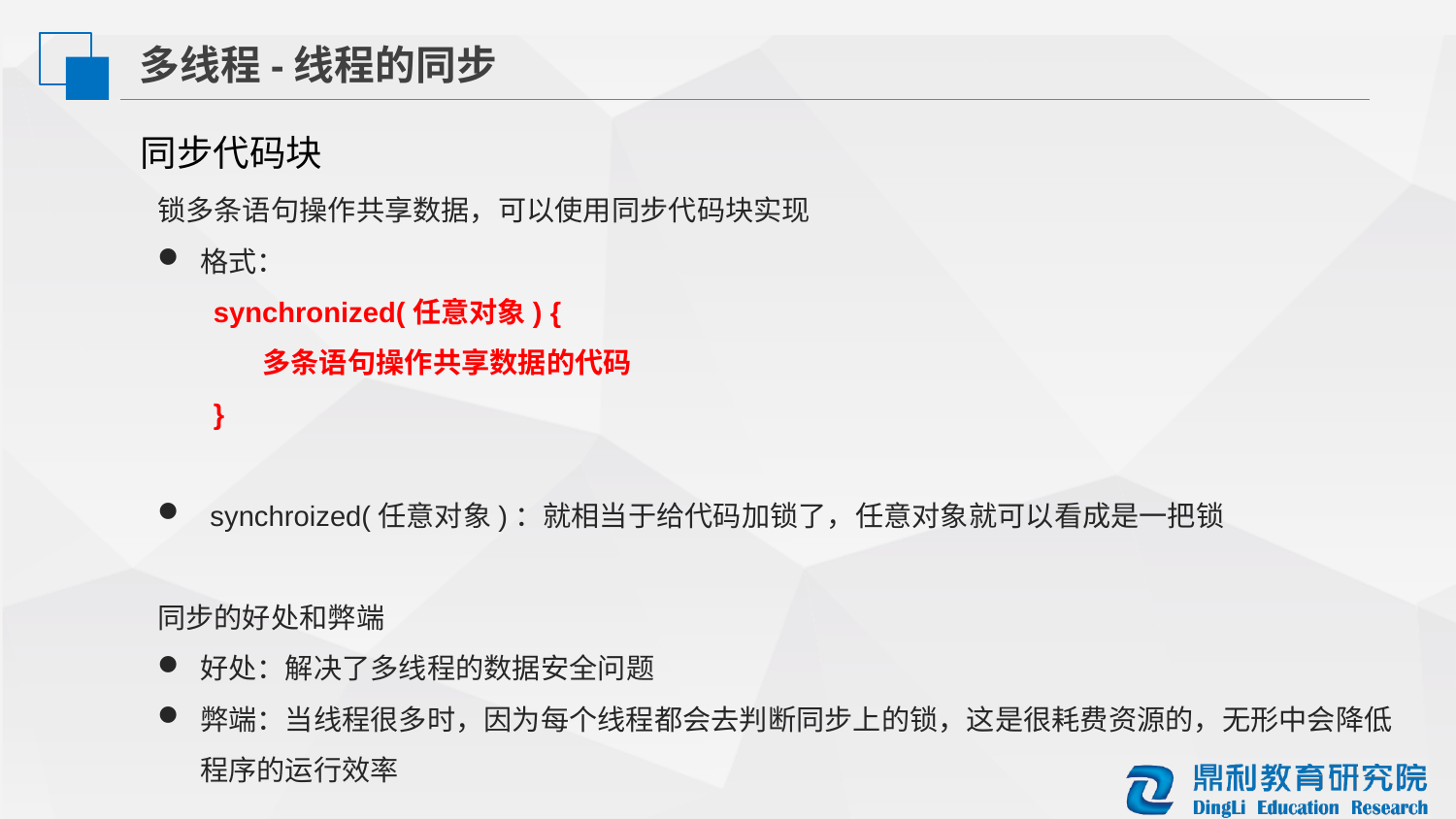

多线程-线程的同步
同步代码块
锁多条语句操作共享数据，可以使用同步代码块实现
格式：
       synchronized(任意对象) {
               多条语句操作共享数据的代码
       }

   synchroized(任意对象)：就相当于给代码加锁了，任意对象就可以看成是一把锁

同步的好处和弊端
好处：解决了多线程的数据安全问题
弊端：当线程很多时，因为每个线程都会去判断同步上的锁，这是很耗费资源的，无形中会降低程序的运行效率